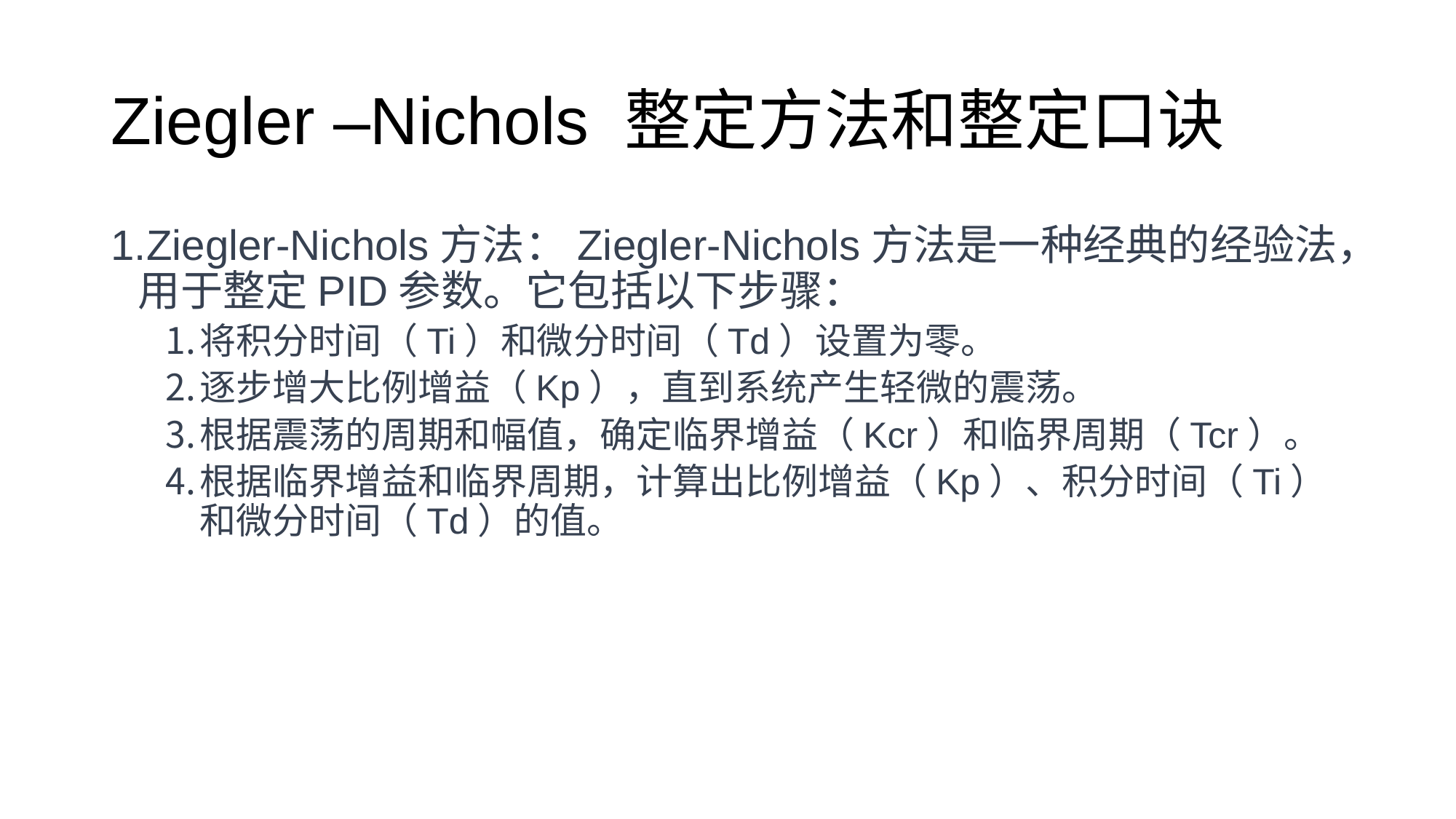

# Ziegler –Nichols 整定方法和整定口诀
Ziegler-Nichols方法：Ziegler-Nichols方法是一种经典的经验法，用于整定PID参数。它包括以下步骤：
将积分时间（Ti）和微分时间（Td）设置为零。
逐步增大比例增益（Kp），直到系统产生轻微的震荡。
根据震荡的周期和幅值，确定临界增益（Kcr）和临界周期（Tcr）。
根据临界增益和临界周期，计算出比例增益（Kp）、积分时间（Ti）和微分时间（Td）的值。